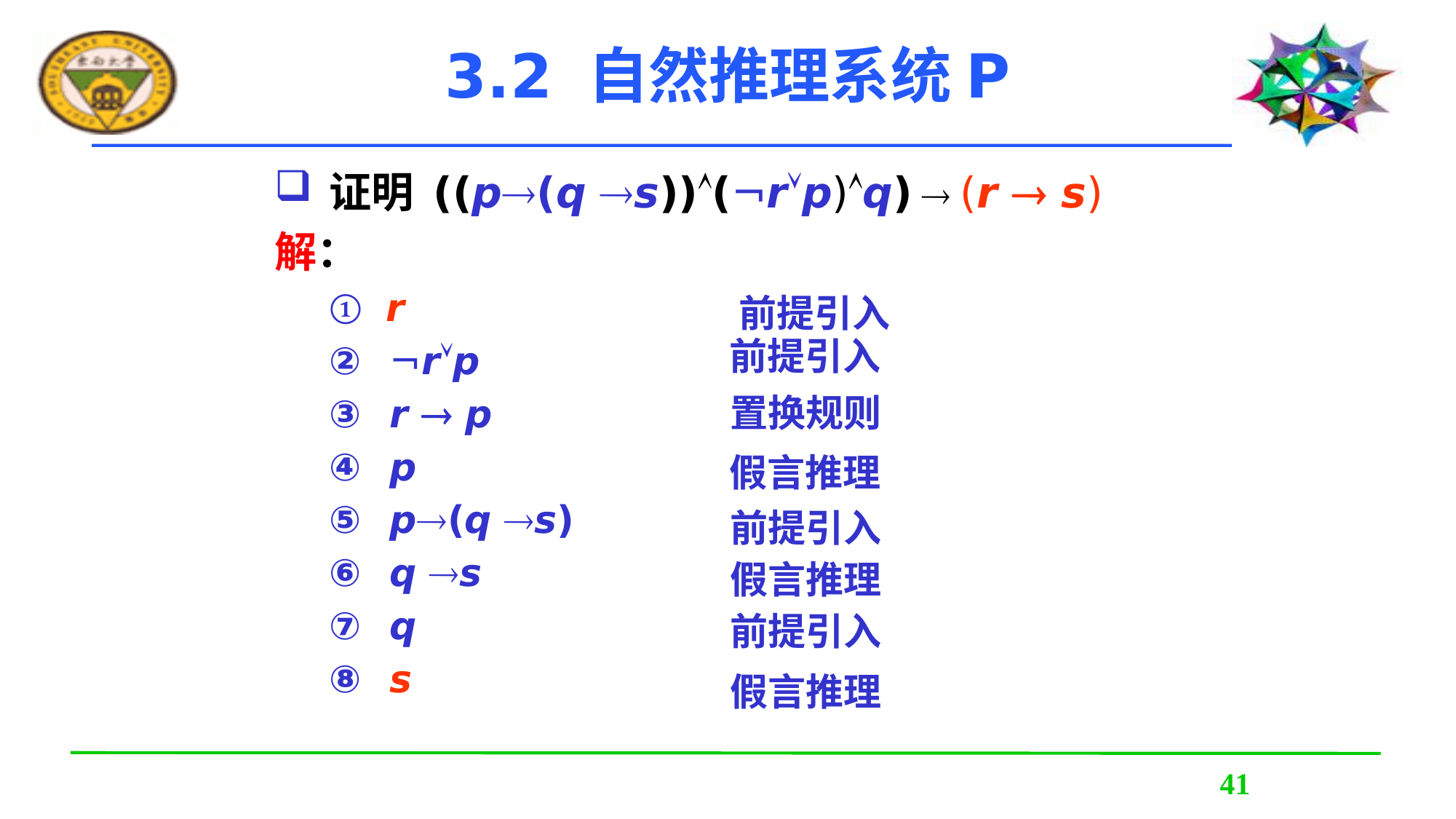

# 3.2 自然推理系统P
证明 ((p→(q →s))∧(¬r∨p)∧q) → (r → s)
解：
 r
 ¬r∨p
 r → p
 p
 p→(q →s)
 q →s
 q
 s
 前提引入
前提引入
置换规则
假言推理
前提引入
假言推理
前提引入
假言推理